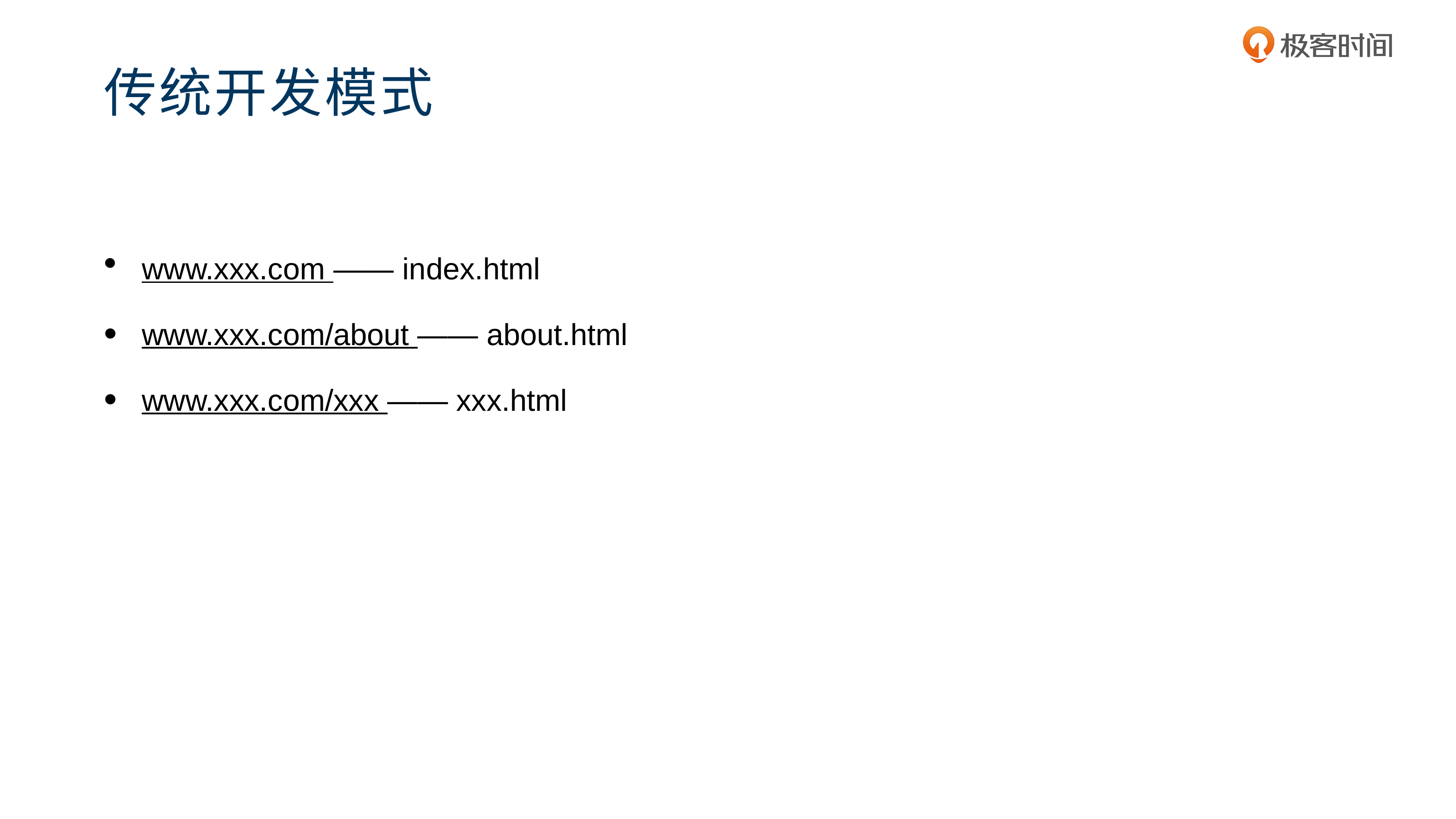

# 传统开发模式
www.xxx.com —— index.html

www.xxx.com/about —— about.html

www.xxx.com/xxx —— xxx.html